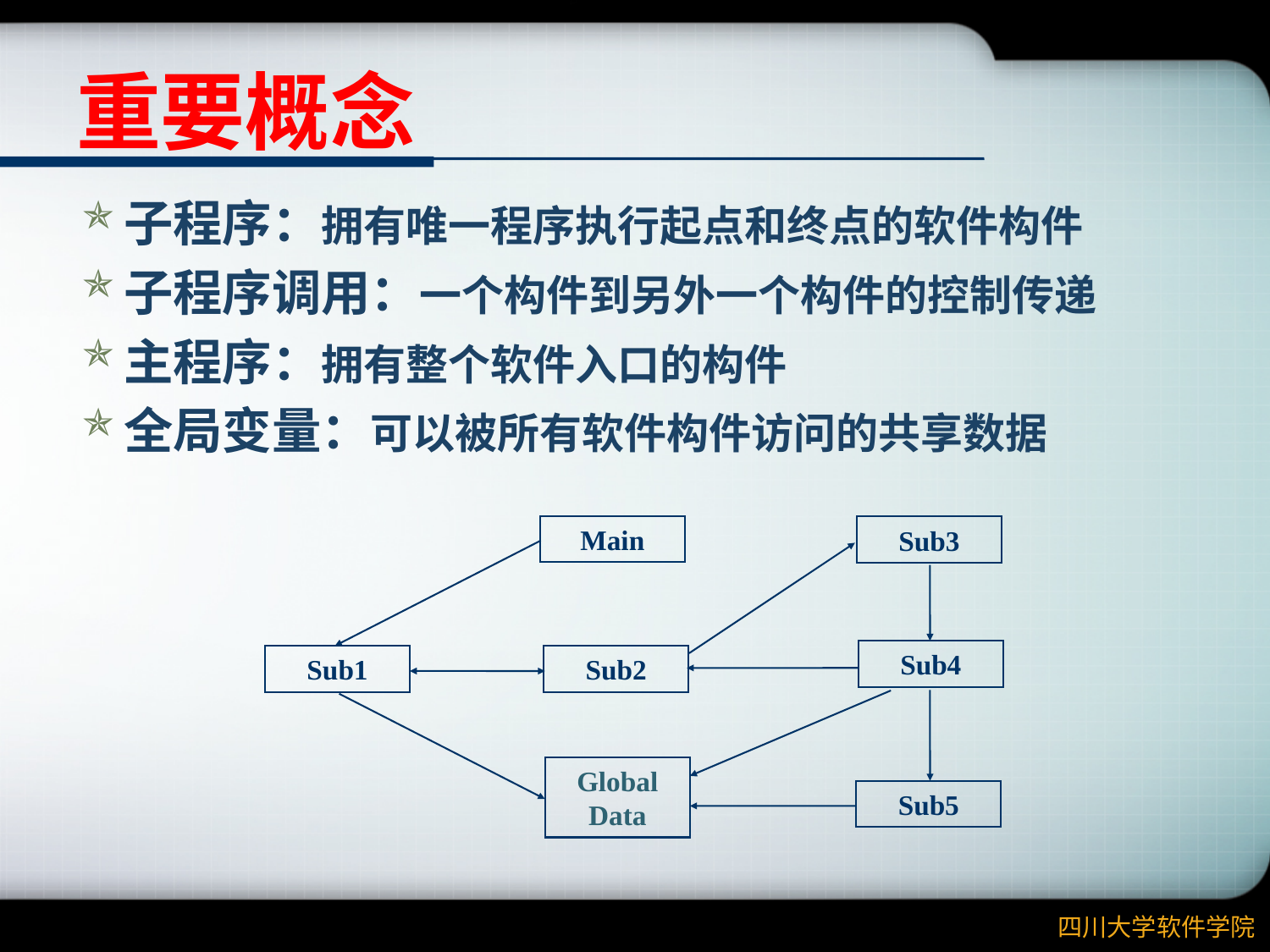

# 重要概念
子程序：拥有唯一程序执行起点和终点的软件构件
子程序调用：一个构件到另外一个构件的控制传递
主程序：拥有整个软件入口的构件
全局变量：可以被所有软件构件访问的共享数据

Main
Sub3

Sub4
Sub1
Sub2

Global Data
Sub5